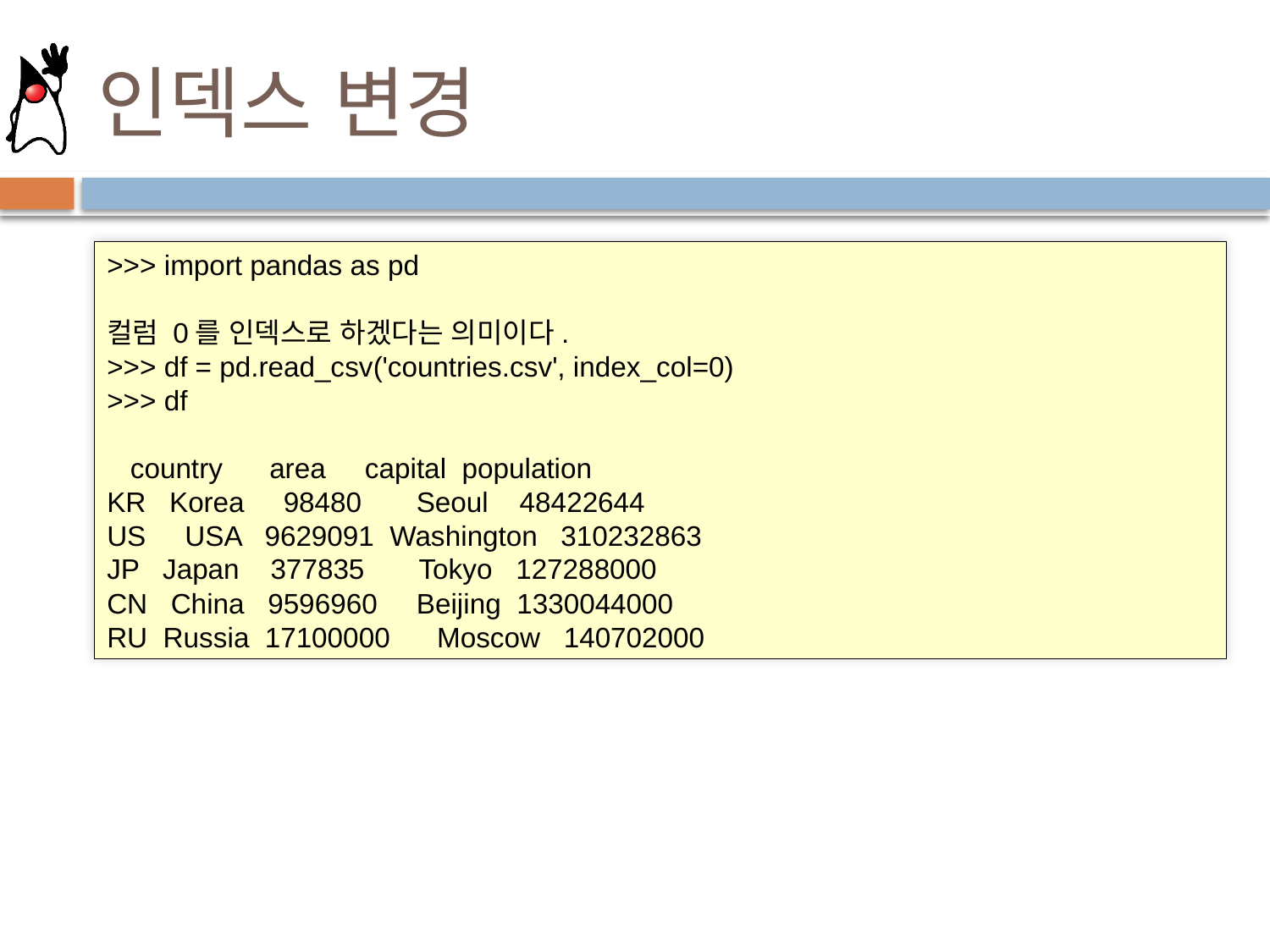

# 인덱스 변경
>>> import pandas as pd

컬럼 0를 인덱스로 하겠다는 의미이다.
>>> df = pd.read_csv('countries.csv', index_col=0)
>>> df

   country      area     capital  population
KR   Korea     98480       Seoul    48422644
US     USA   9629091  Washington   310232863
JP   Japan    377835       Tokyo   127288000
CN   China   9596960     Beijing  1330044000
RU  Russia  17100000      Moscow   140702000